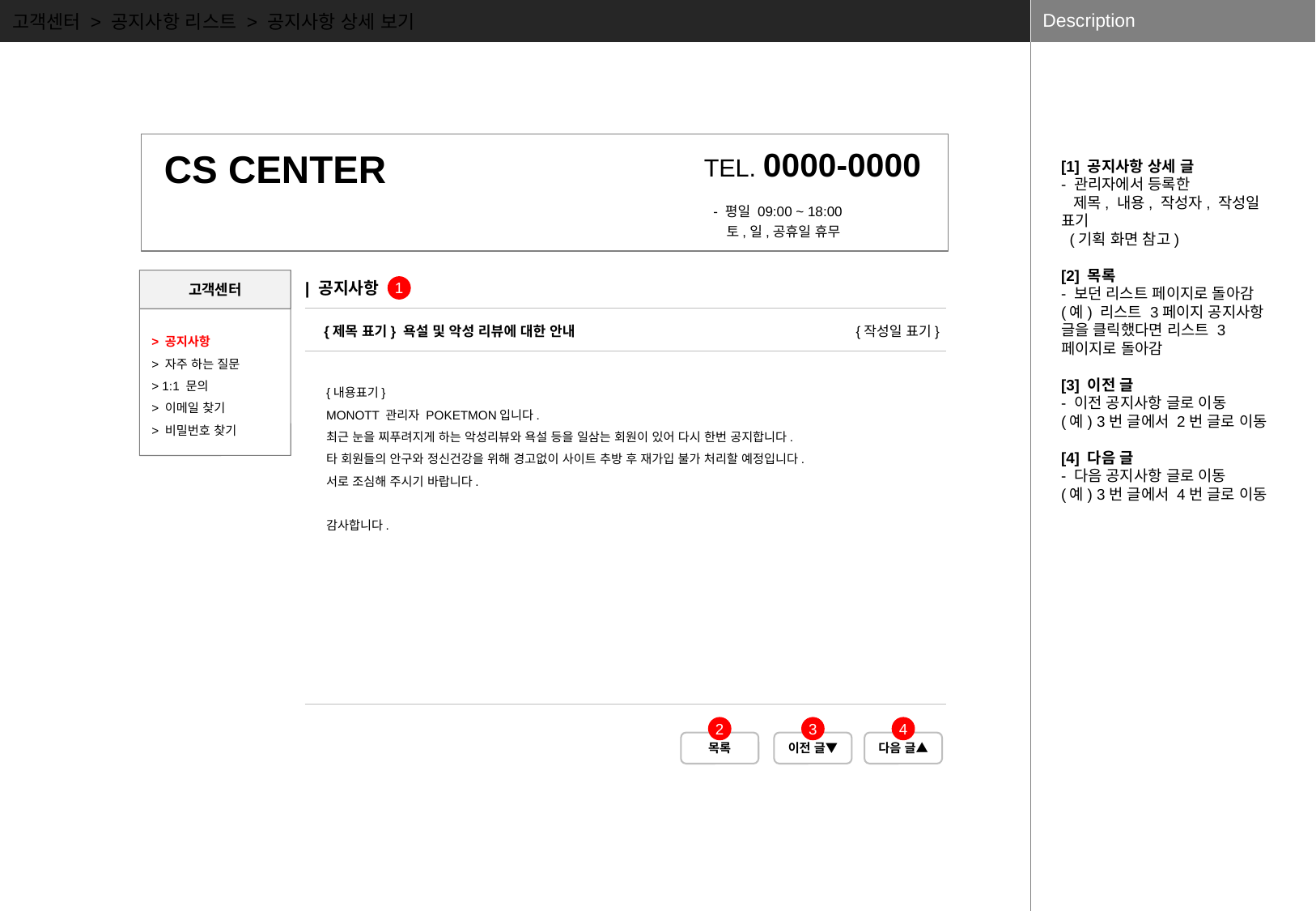

고객센터 > 공지사항 리스트 > 공지사항 상세 보기

TEL. 0000-0000
 - 평일 09:00 ~ 18:00
     토,일,공휴일 휴무
CS CENTER

[1] 공지사항 상세 글
- 관리자에서 등록한
  제목, 내용, 작성자, 작성일 표기
  (기획 화면 참고)

[2] 목록
- 보던 리스트 페이지로 돌아감
(예) 리스트 3페이지 공지사항 글을 클릭했다면 리스트 3페이지로 돌아감

[3] 이전 글
- 이전 공지사항 글로 이동
(예) 3번 글에서 2번 글로 이동

[4] 다음 글
- 다음 공지사항 글로 이동
(예) 3번 글에서 4번 글로 이동

고객센터
| 공지사항
1
> 공지사항
> 자주 하는 질문
> 1:1 문의
> 이메일 찾기
> 비밀번호 찾기
{제목 표기} 욕설 및 악성 리뷰에 대한 안내
{작성일 표기}
{내용표기}
MONOTT 관리자 POKETMON입니다.
최근 눈을 찌푸려지게 하는 악성리뷰와 욕설 등을 일삼는 회원이 있어 다시 한번 공지합니다.
타 회원들의 안구와 정신건강을 위해 경고없이 사이트 추방 후 재가입 불가 처리할 예정입니다.
서로 조심해 주시기 바랍니다.

감사합니다.
2
3
4
목록
이전 글▼
다음 글▲